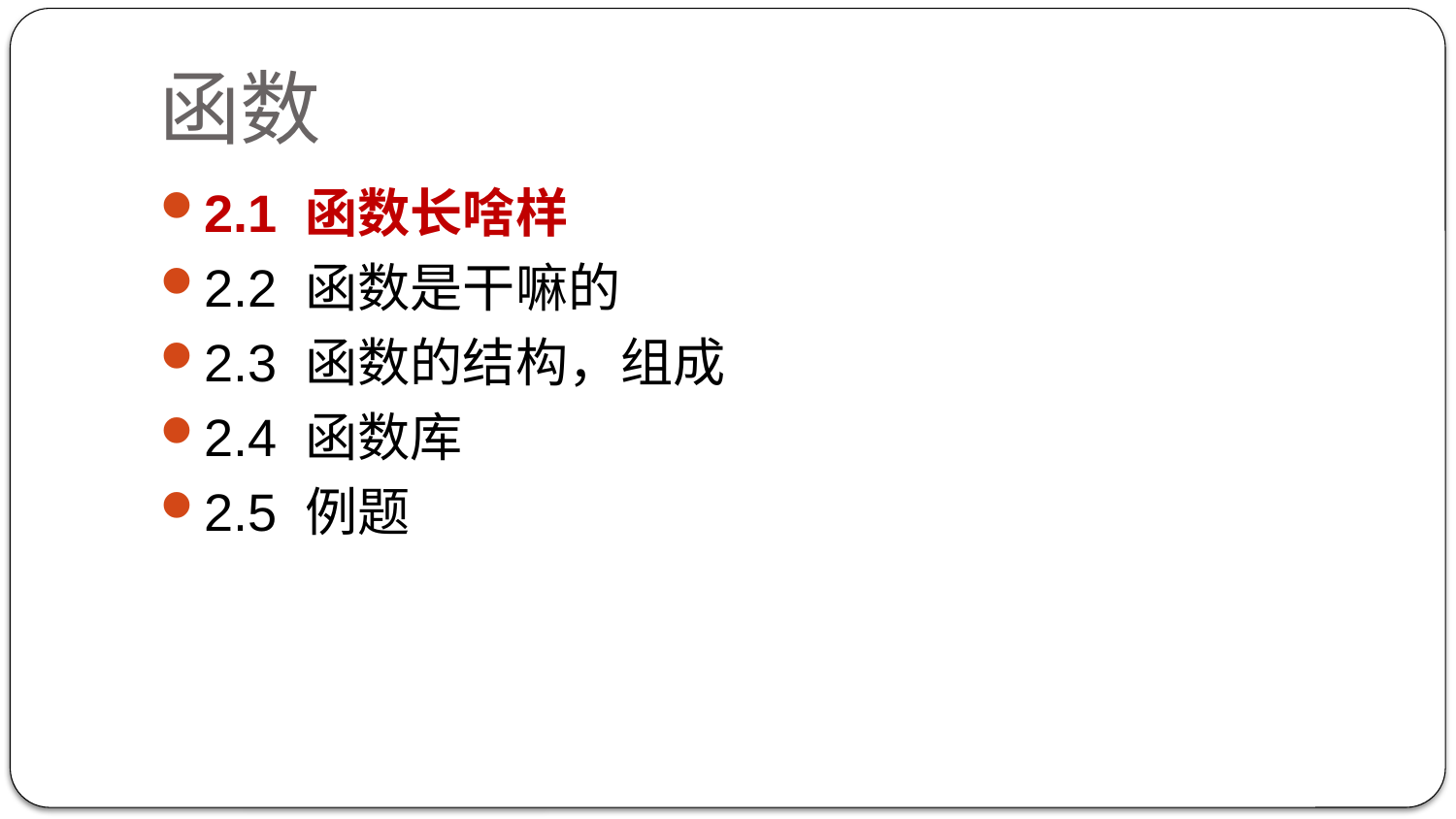

# 函数
2.1 函数长啥样
2.2 函数是干嘛的
2.3 函数的结构，组成
2.4 函数库
2.5 例题